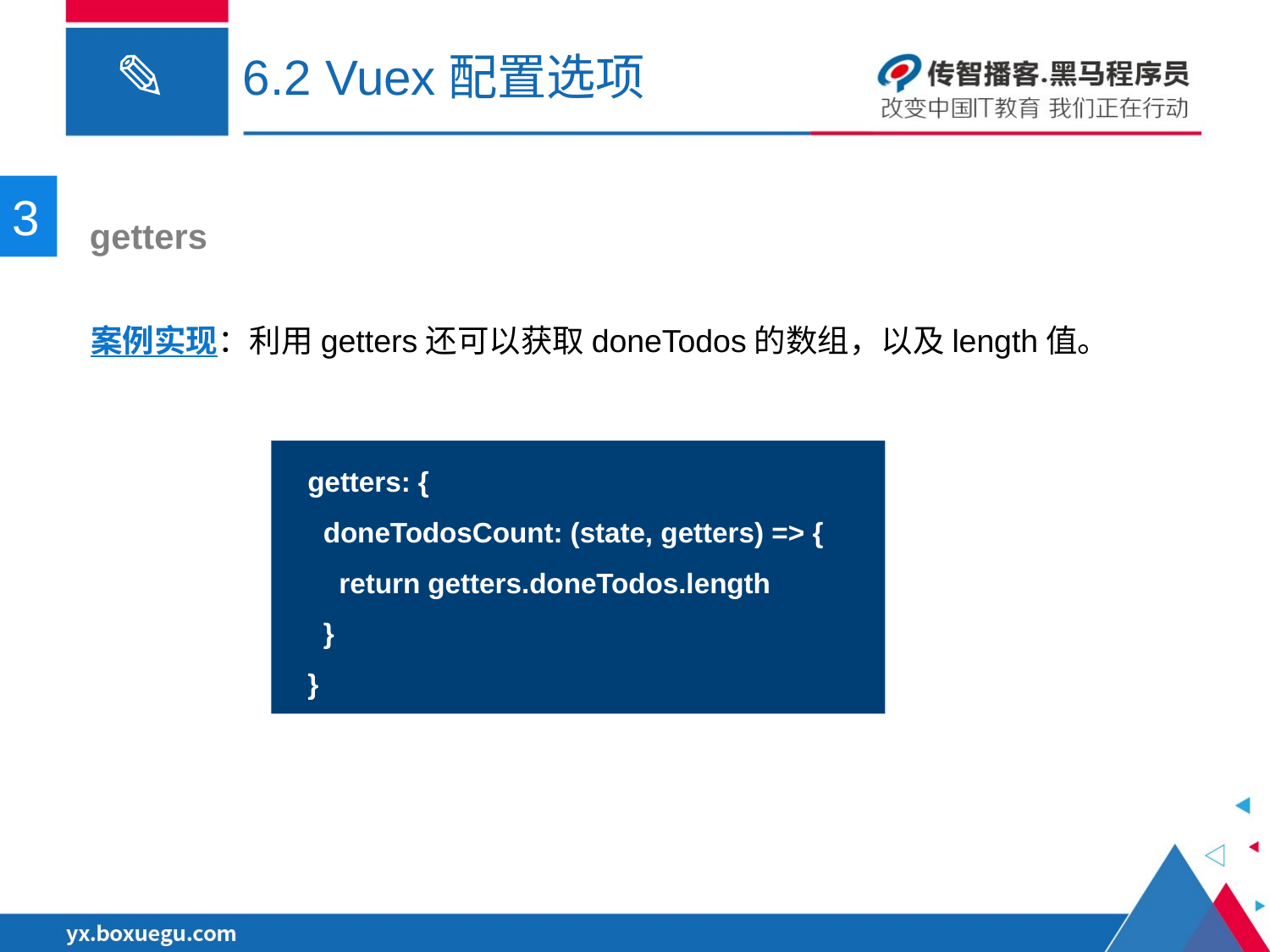

# 6.2 Vuex配置选项

3
  getters
案例实现：利用getters还可以获取doneTodos的数组，以及length值。

getters: {
  doneTodosCount: (state, getters) => {
    return getters.doneTodos.length
  }
}